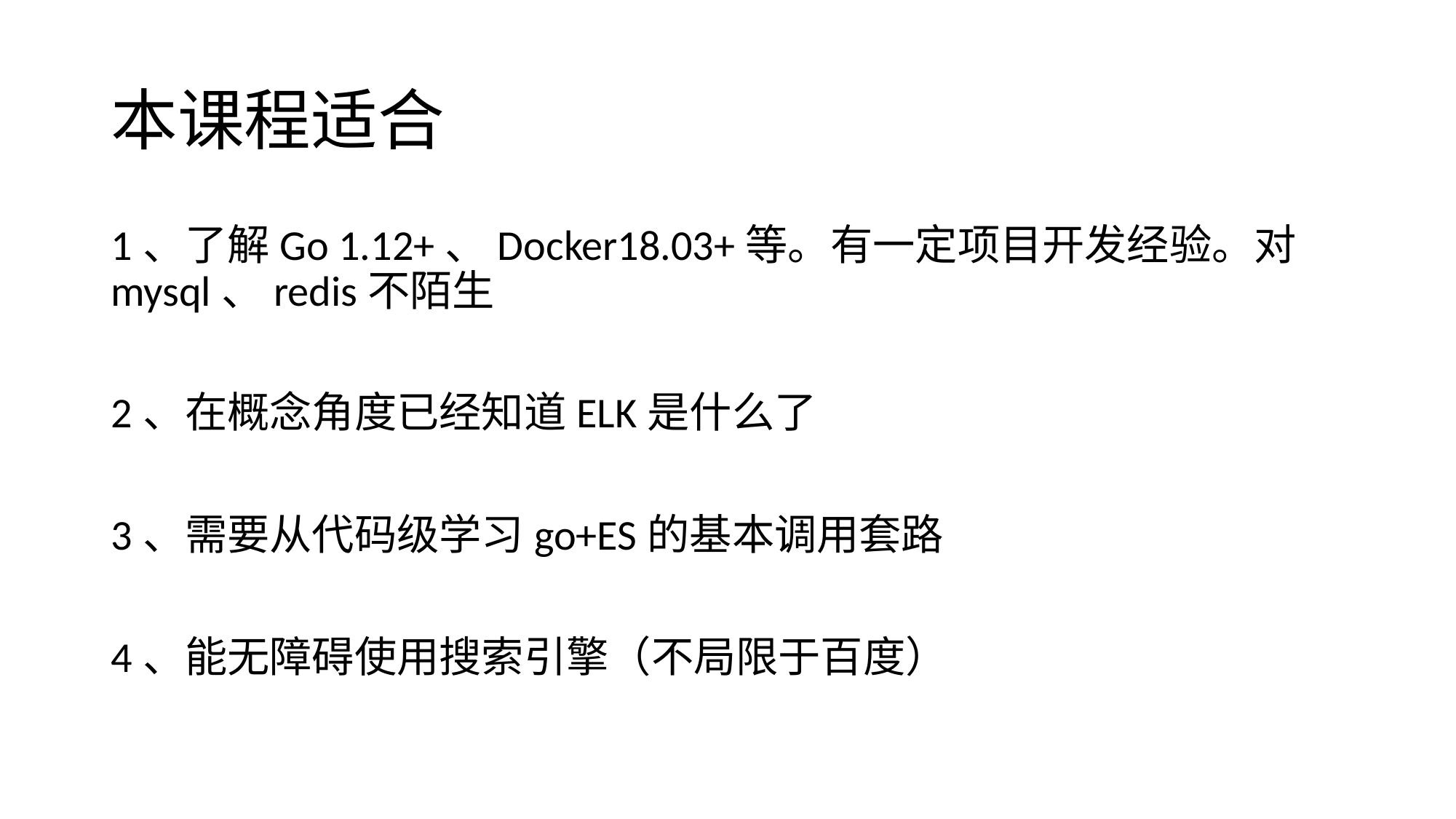

# 本课程适合
1、了解Go 1.12+、Docker18.03+等。有一定项目开发经验。对mysql、redis不陌生

2、在概念角度已经知道ELK是什么了

3、需要从代码级学习go+ES的基本调用套路

4、能无障碍使用搜索引擎（不局限于百度）